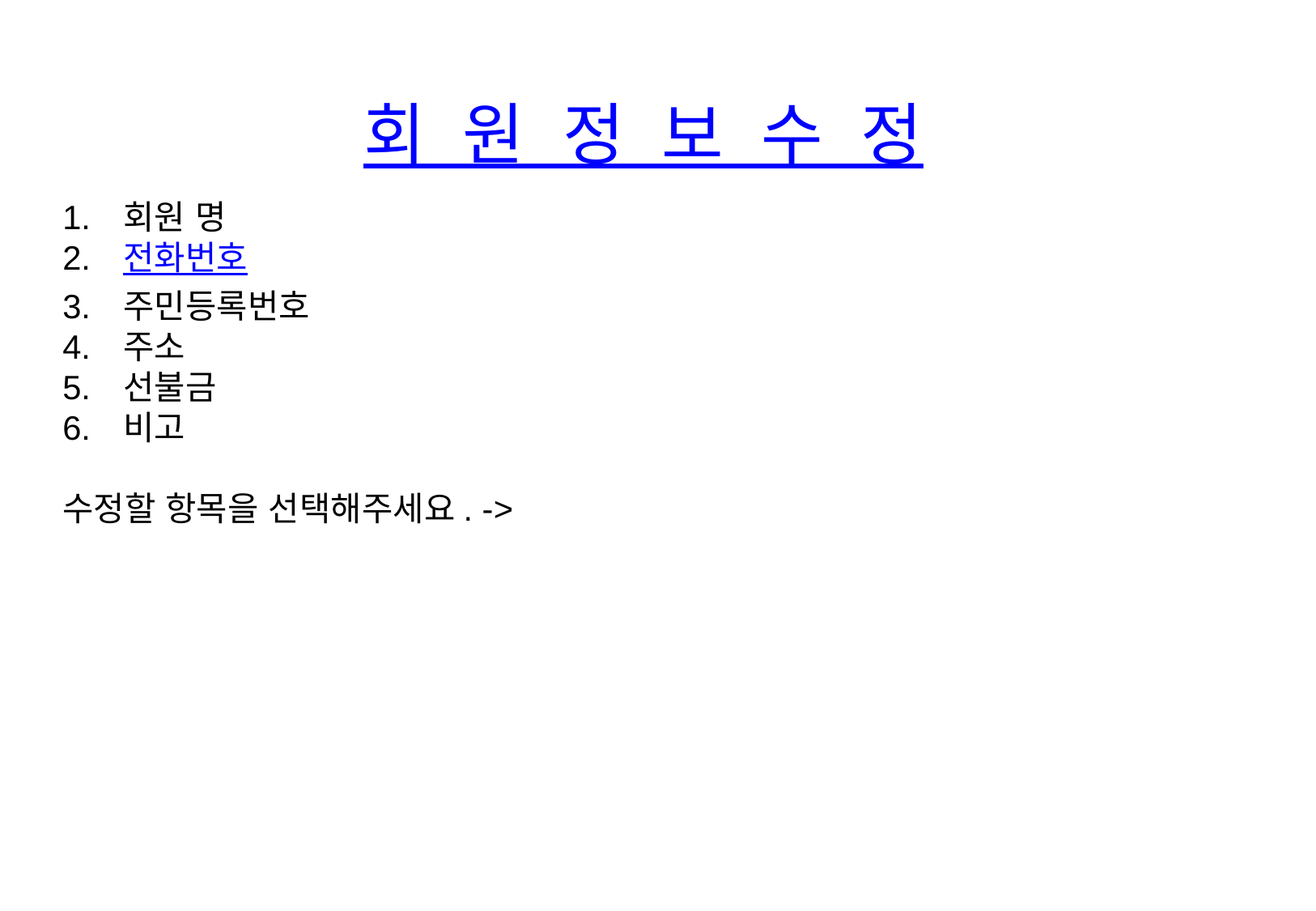

회  원  정  보  수  정
회원 명
전화번호
주민등록번호
주소
선불금
비고

수정할 항목을 선택해주세요. ->